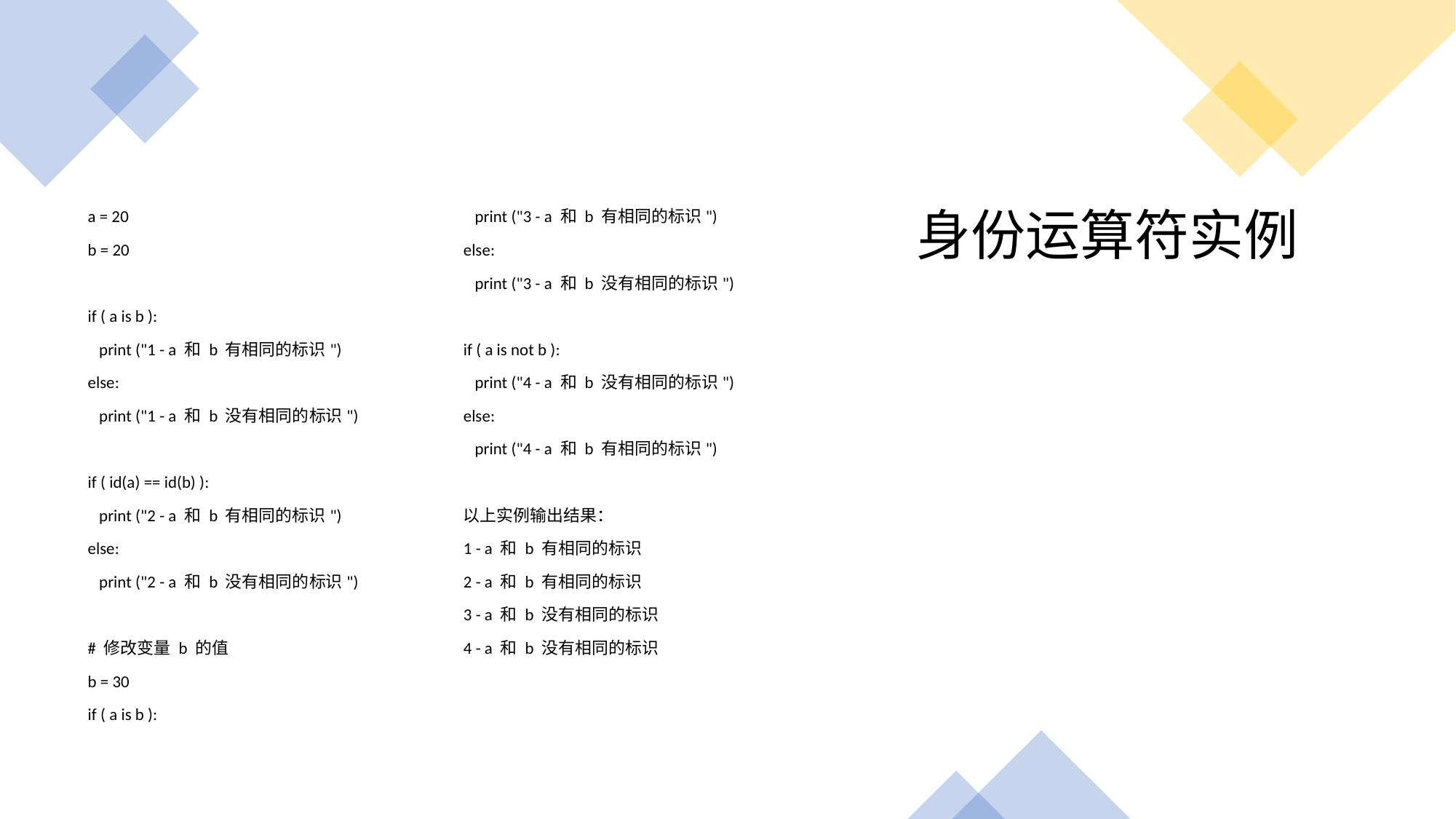

a = 20
b = 20

if ( a is b ):
   print ("1 - a 和 b 有相同的标识")
else:
   print ("1 - a 和 b 没有相同的标识")

if ( id(a) == id(b) ):
   print ("2 - a 和 b 有相同的标识")
else:
   print ("2 - a 和 b 没有相同的标识")

# 修改变量 b 的值
b = 30
if ( a is b ):
   print ("3 - a 和 b 有相同的标识")
else:
   print ("3 - a 和 b 没有相同的标识")

if ( a is not b ):
   print ("4 - a 和 b 没有相同的标识")
else:
   print ("4 - a 和 b 有相同的标识")

以上实例输出结果：
1 - a 和 b 有相同的标识
2 - a 和 b 有相同的标识
3 - a 和 b 没有相同的标识
4 - a 和 b 没有相同的标识
# 身份运算符实例